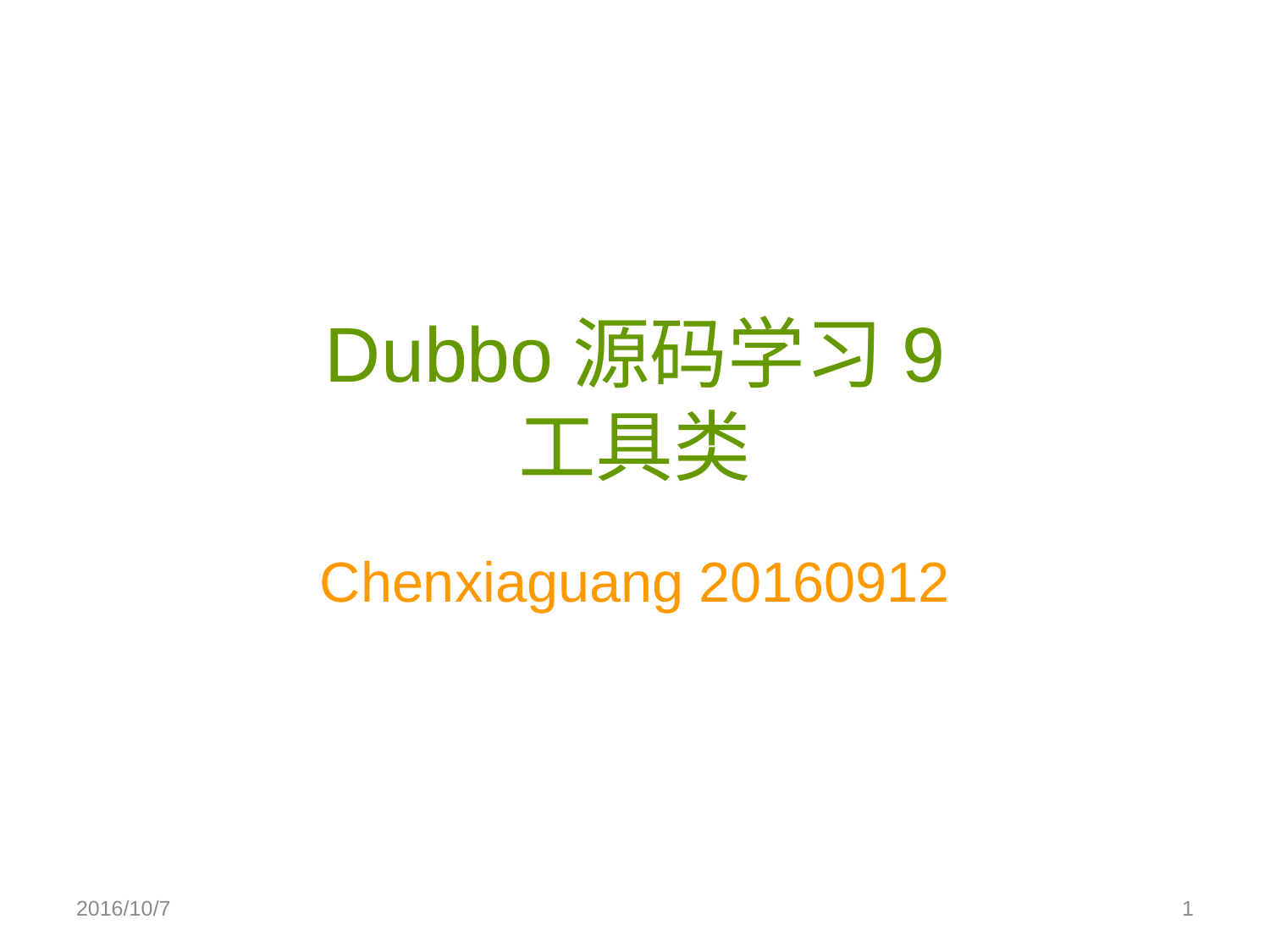

# Dubbo源码学习9 工具类
Chenxiaguang 20160912
2016/10/7
1